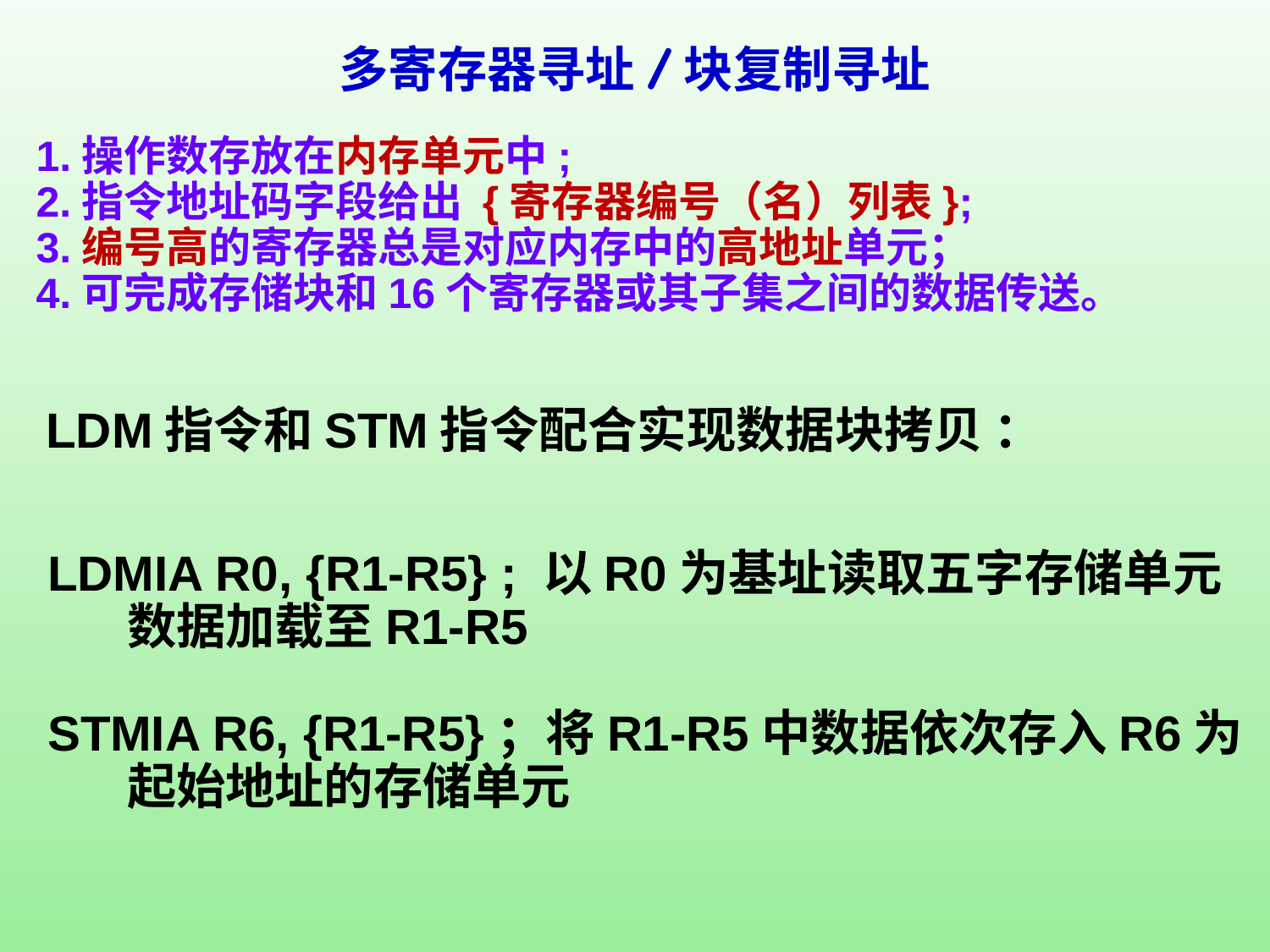

# 多寄存器寻址/块复制寻址
1.操作数存放在内存单元中;
2.指令地址码字段给出 {寄存器编号（名）列表};
3.编号高的寄存器总是对应内存中的高地址单元；
4.可完成存储块和16个寄存器或其子集之间的数据传送。

LDM指令和STM指令配合实现数据块拷贝 ：

LDMIA R0, {R1-R5} ; 以R0为基址读取五字存储单元数据加载至R1-R5

STMIA R6, {R1-R5}；将R1-R5中数据依次存入R6为起始地址的存储单元